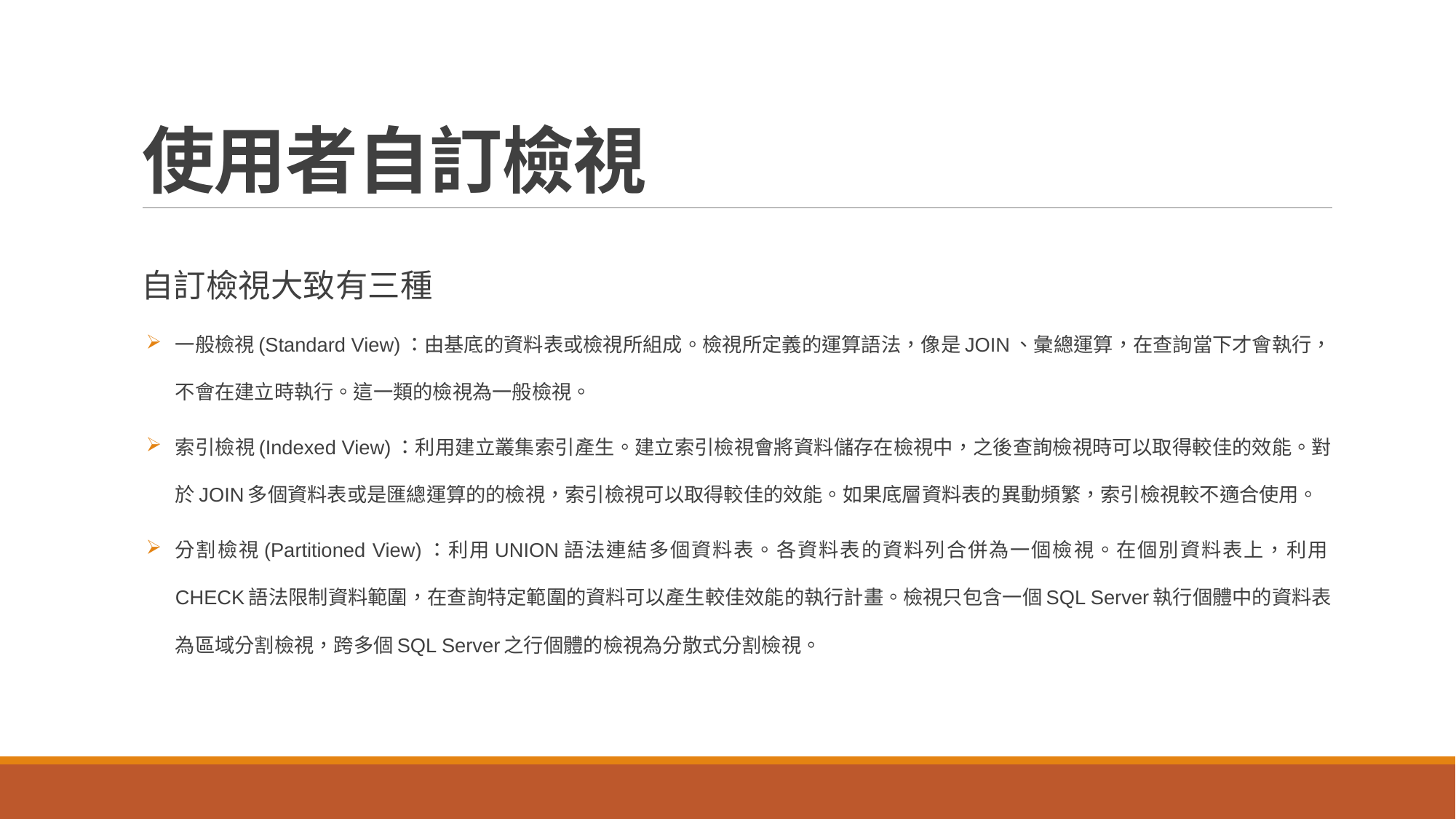

# 使用者自訂檢視
自訂檢視大致有三種
一般檢視(Standard View)：由基底的資料表或檢視所組成。檢視所定義的運算語法，像是JOIN、彙總運算，在查詢當下才會執行，不會在建立時執行。這一類的檢視為一般檢視。
索引檢視(Indexed View)：利用建立叢集索引產生。建立索引檢視會將資料儲存在檢視中，之後查詢檢視時可以取得較佳的效能。對於JOIN多個資料表或是匯總運算的的檢視，索引檢視可以取得較佳的效能。如果底層資料表的異動頻繁，索引檢視較不適合使用。
分割檢視(Partitioned View)：利用UNION語法連結多個資料表。各資料表的資料列合併為一個檢視。在個別資料表上，利用CHECK語法限制資料範圍，在查詢特定範圍的資料可以產生較佳效能的執行計畫。檢視只包含一個SQL Server執行個體中的資料表為區域分割檢視，跨多個SQL Server之行個體的檢視為分散式分割檢視。